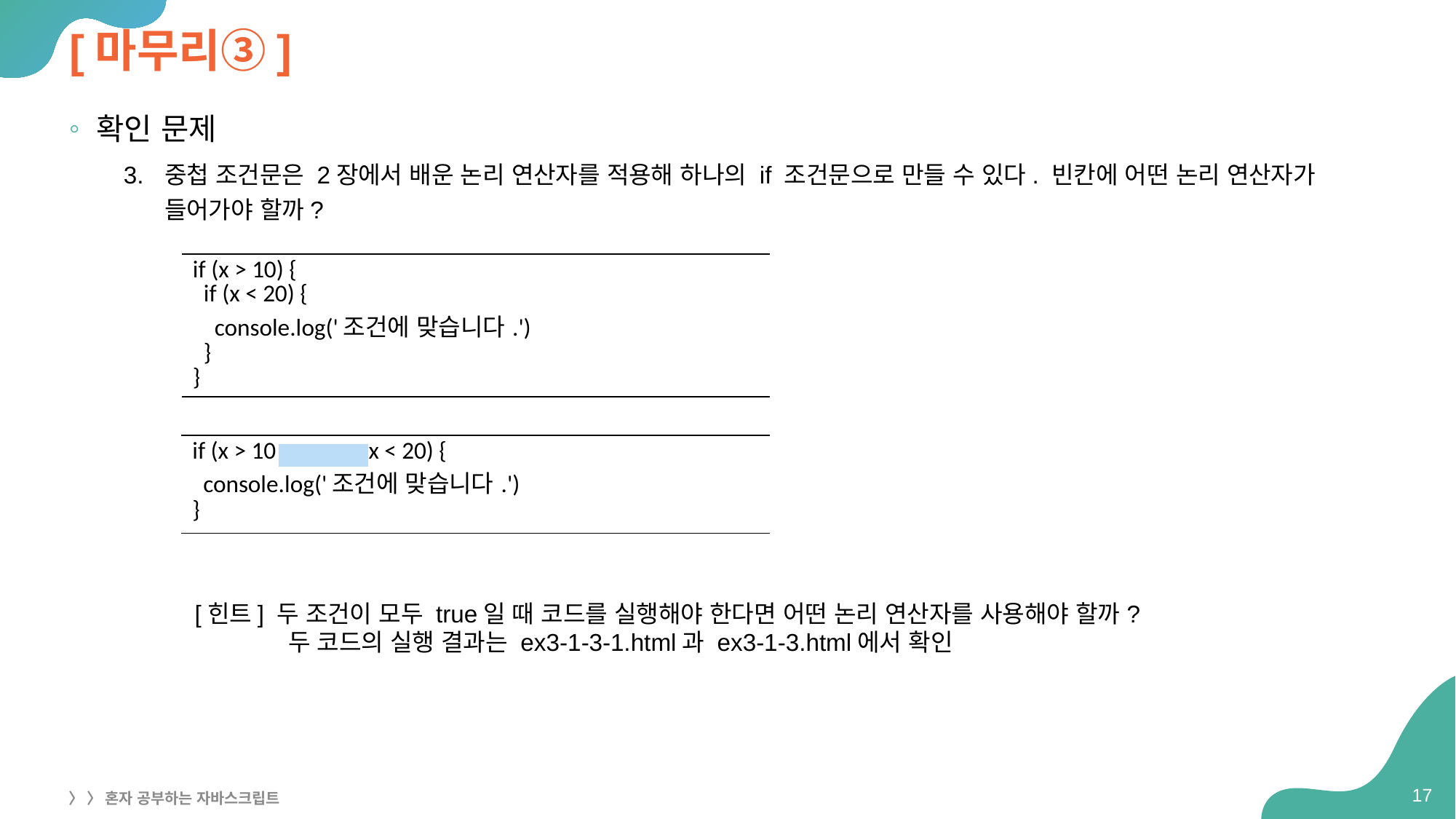

# [마무리③]
확인 문제
중첩 조건문은 2장에서 배운 논리 연산자를 적용해 하나의 if 조건문으로 만들 수 있다. 빈칸에 어떤 논리 연산자가 들어가야 할까?
| if (x > 10) { if (x < 20) { console.log('조건에 맞습니다.') } } |
| --- |
| if (x > 10 x < 20) { console.log('조건에 맞습니다.') } |
| --- |

[힌트] 두 조건이 모두 true일 때 코드를 실행해야 한다면 어떤 논리 연산자를 사용해야 할까?
             두 코드의 실행 결과는 ex3-1-3-1.html과 ex3-1-3.html에서 확인
17
〉 〉 혼자 공부하는 자바스크립트